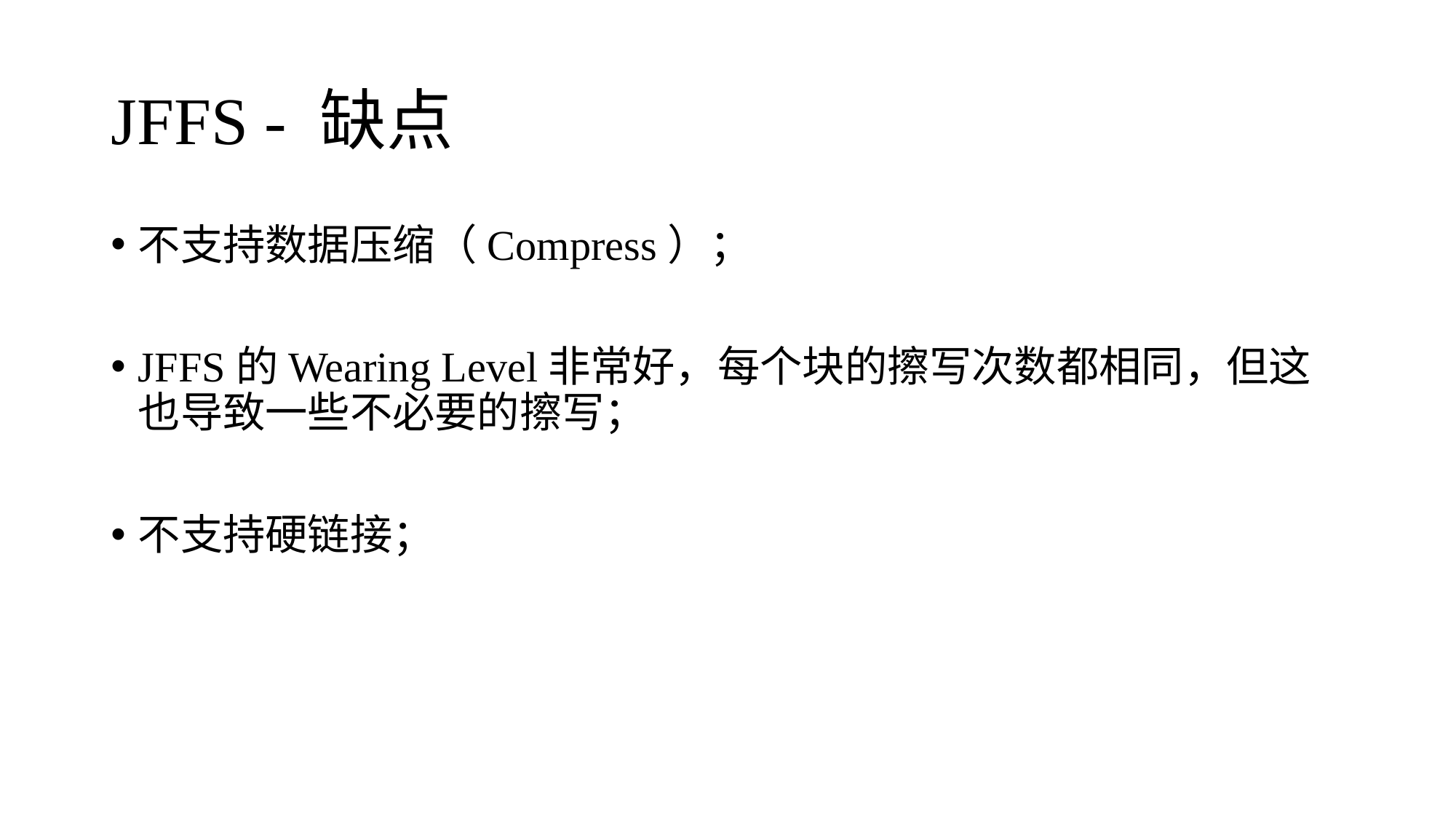

# JFFS - 缺点
不支持数据压缩（Compress）；

JFFS的Wearing Level非常好，每个块的擦写次数都相同，但这也导致一些不必要的擦写；

不支持硬链接；